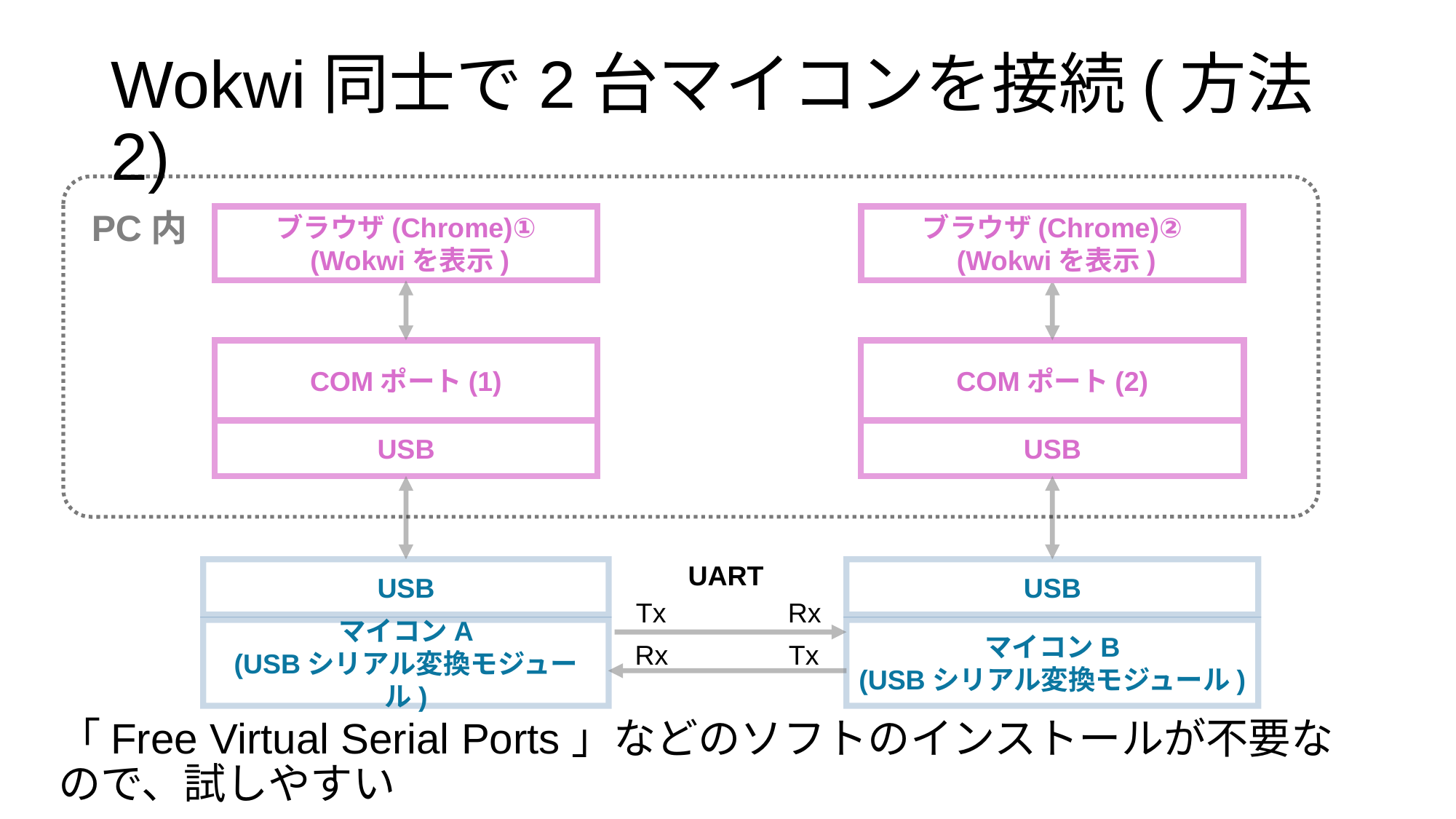

# Wokwi同士で2台マイコンを接続(方法2)

PC内
ブラウザ(Chrome)①
 (Wokwiを表示)
ブラウザ(Chrome)②
 (Wokwiを表示)
COMポート(1)
COMポート(2)
USB
USB
UART
USB
USB
Tx
Rx
マイコンA
(USBシリアル変換モジュール)
マイコンB
(USBシリアル変換モジュール)
Rx
Tx
「Free Virtual Serial Ports」などのソフトのインストールが不要なので、試しやすい